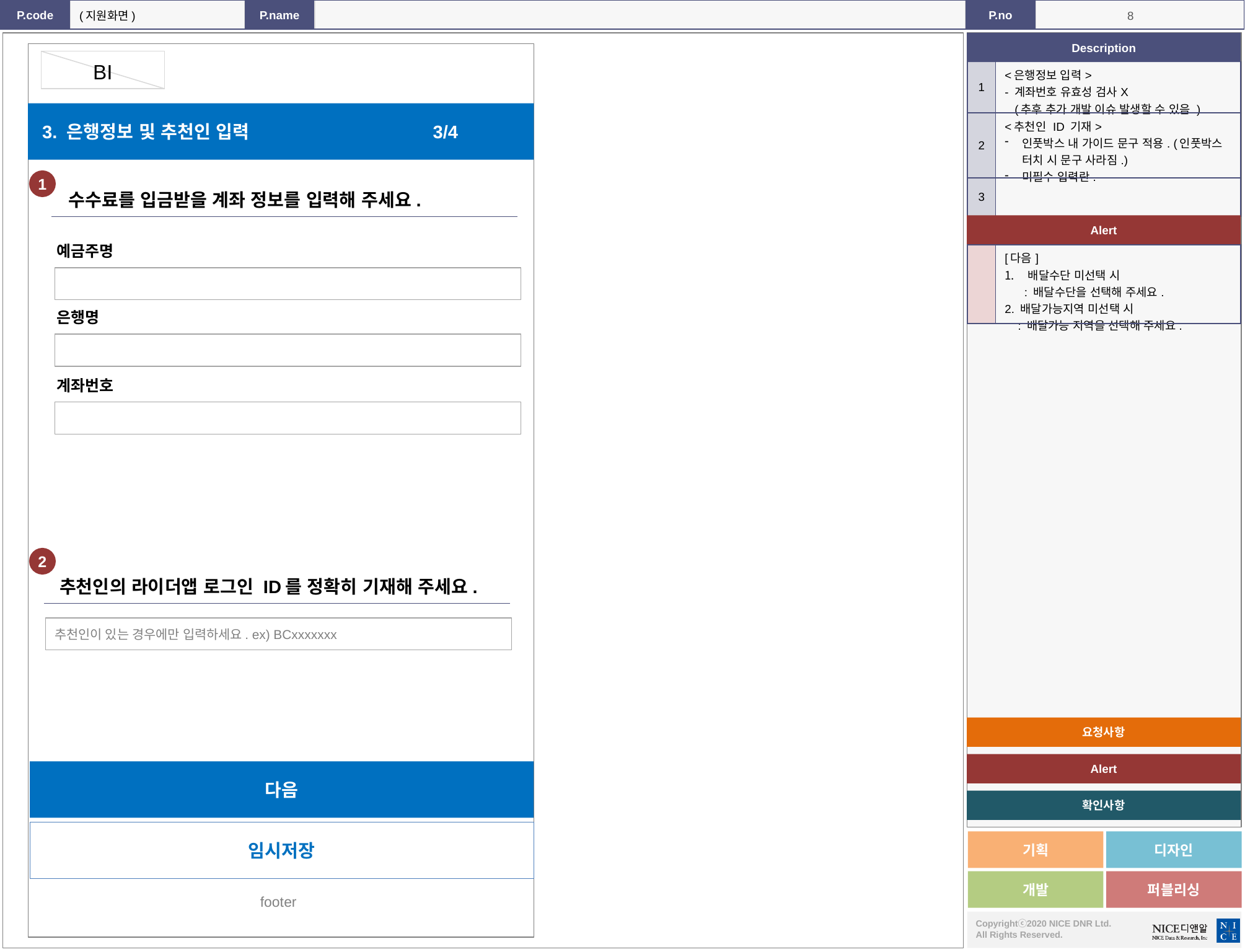

(지원화면)

BI
| 1 | <은행정보 입력> - 계좌번호 유효성 검사X (추후 추가 개발 이슈 발생할 수 있음.) |
| --- | --- |
| 2 | <추천인 ID 기재> 인풋박스 내 가이드 문구 적용. (인풋박스 터치 시 문구 사라짐.) 미필수 입력란. |
| 3 |  |
 3. 은행정보 및 추천인 입력                                   3/4
1
수수료를 입금받을 계좌 정보를 입력해 주세요.
Alert
예금주명
|  | [다음] 배달수단 미선택 시 : 배달수단을 선택해 주세요. 2. 배달가능지역 미선택 시 : 배달가능 지역을 선택해 주세요. |
| --- | --- |

은행명
)
계좌번호

2
추천인의 라이더앱 로그인 ID를 정확히 기재해 주세요.
추천인이 있는 경우에만 입력하세요. ex) BCxxxxxxx
요청사항
Alert
다음
확인사항
임시저장
기획
디자인
개발
퍼블리싱
footer